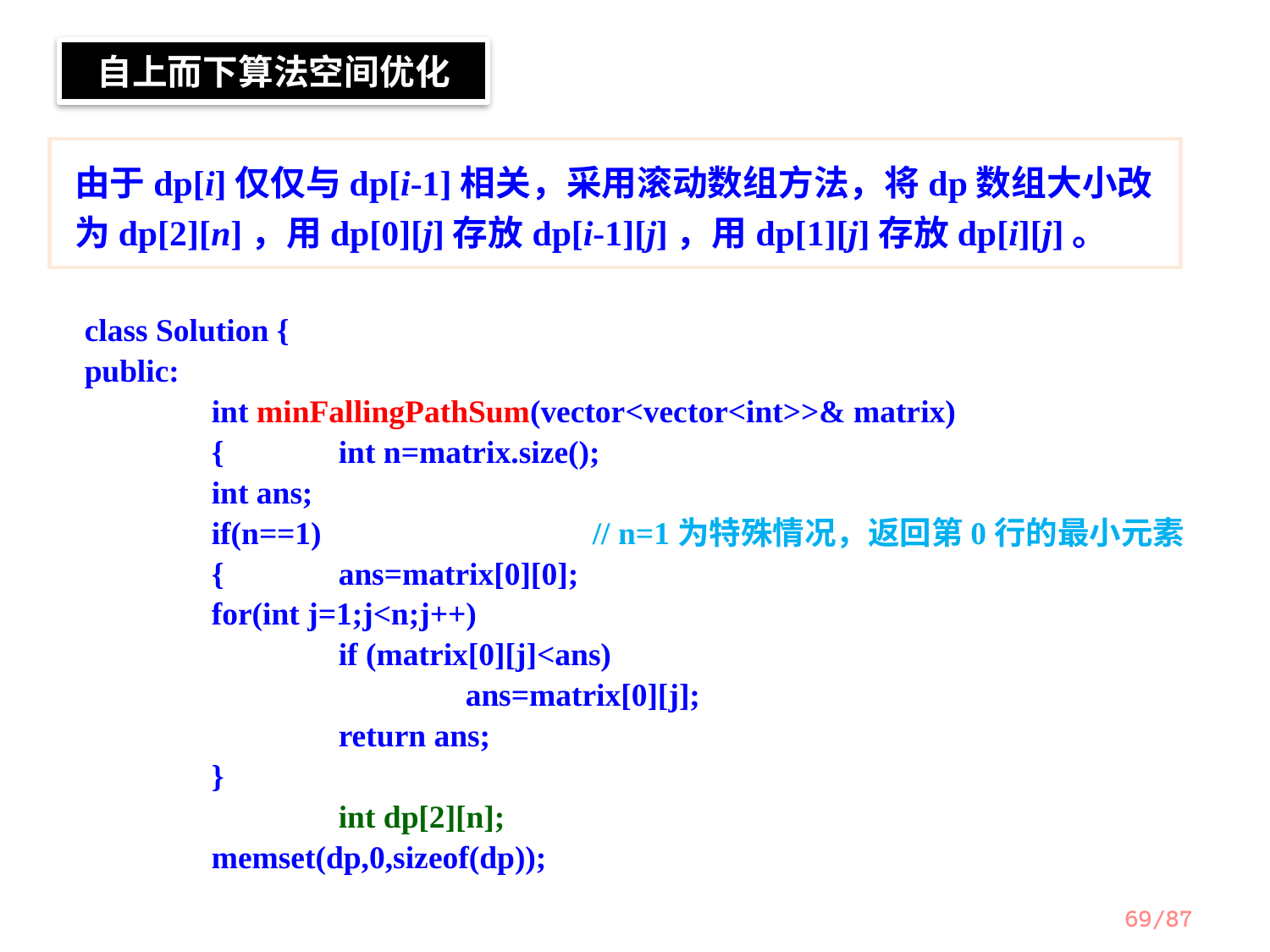

自上而下算法空间优化
由于dp[i]仅仅与dp[i-1]相关，采用滚动数组方法，将dp数组大小改为dp[2][n]，用dp[0][j]存放dp[i-1][j]，用dp[1][j]存放dp[i][j]。
class Solution {
public:
	int minFallingPathSum(vector<vector<int>>& matrix)
   	{	int n=matrix.size();
       	int ans;
        	if(n==1)                                 	// n=1为特殊情况，返回第0行的最小元素
        	{	ans=matrix[0][0];
             	for(int j=1;j<n;j++)
              		if (matrix[0][j]<ans)
                   		ans=matrix[0][j];
            		return ans;
        	}
   		int dp[2][n];
        	memset(dp,0,sizeof(dp));
69/87